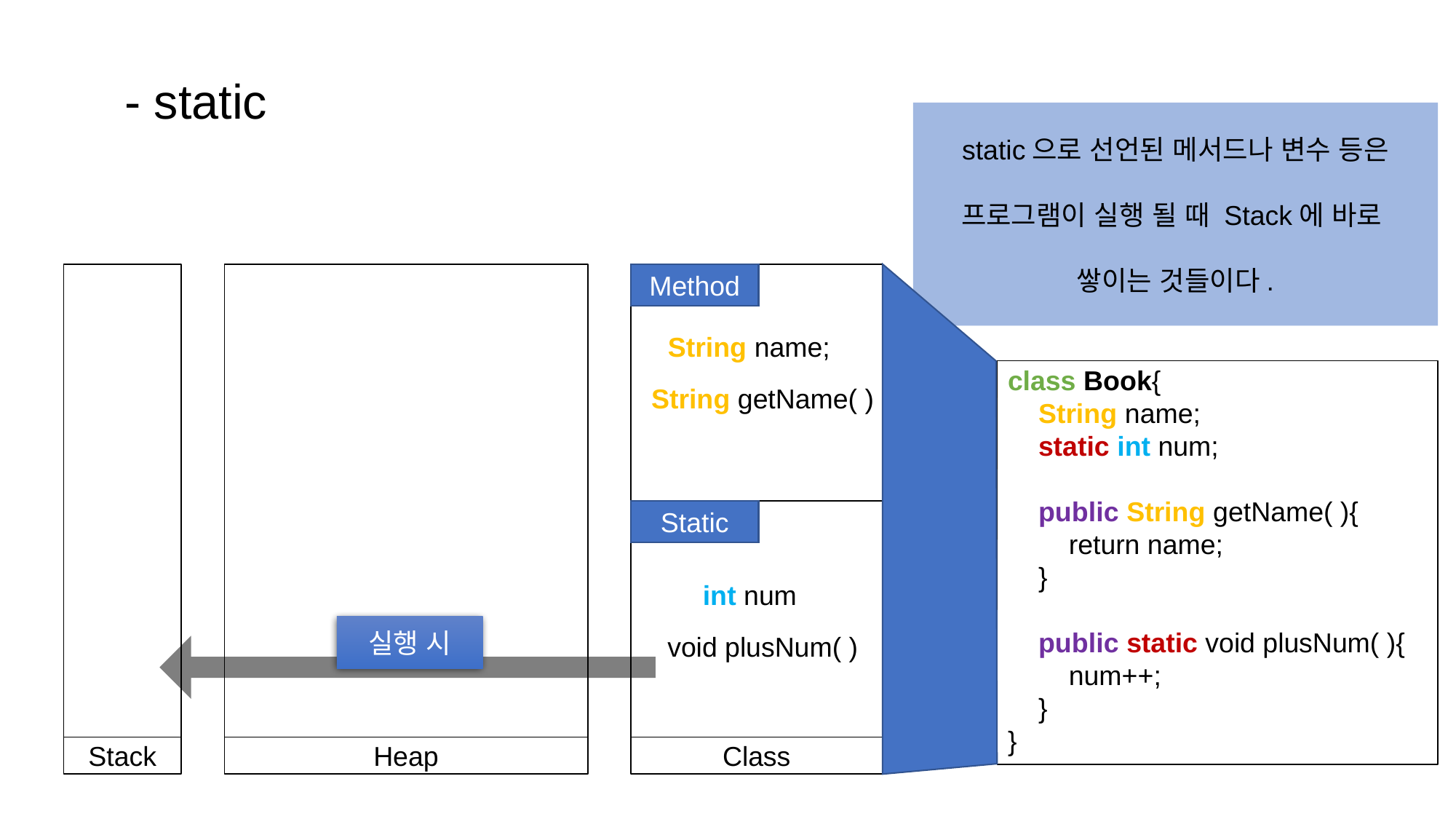

# - static
static으로 선언된 메서드나 변수 등은

프로그램이 실행 될 때 Stack에 바로

쌓이는 것들이다.

Method

String name;
class Book{
    String name;
    static int num;

    public String getName( ){
        return name;
    }

    public static void plusNum( ){
        num++;
    }
}

String getName( )
Static
int num
실행 시
void plusNum( )

Stack
Heap
Class